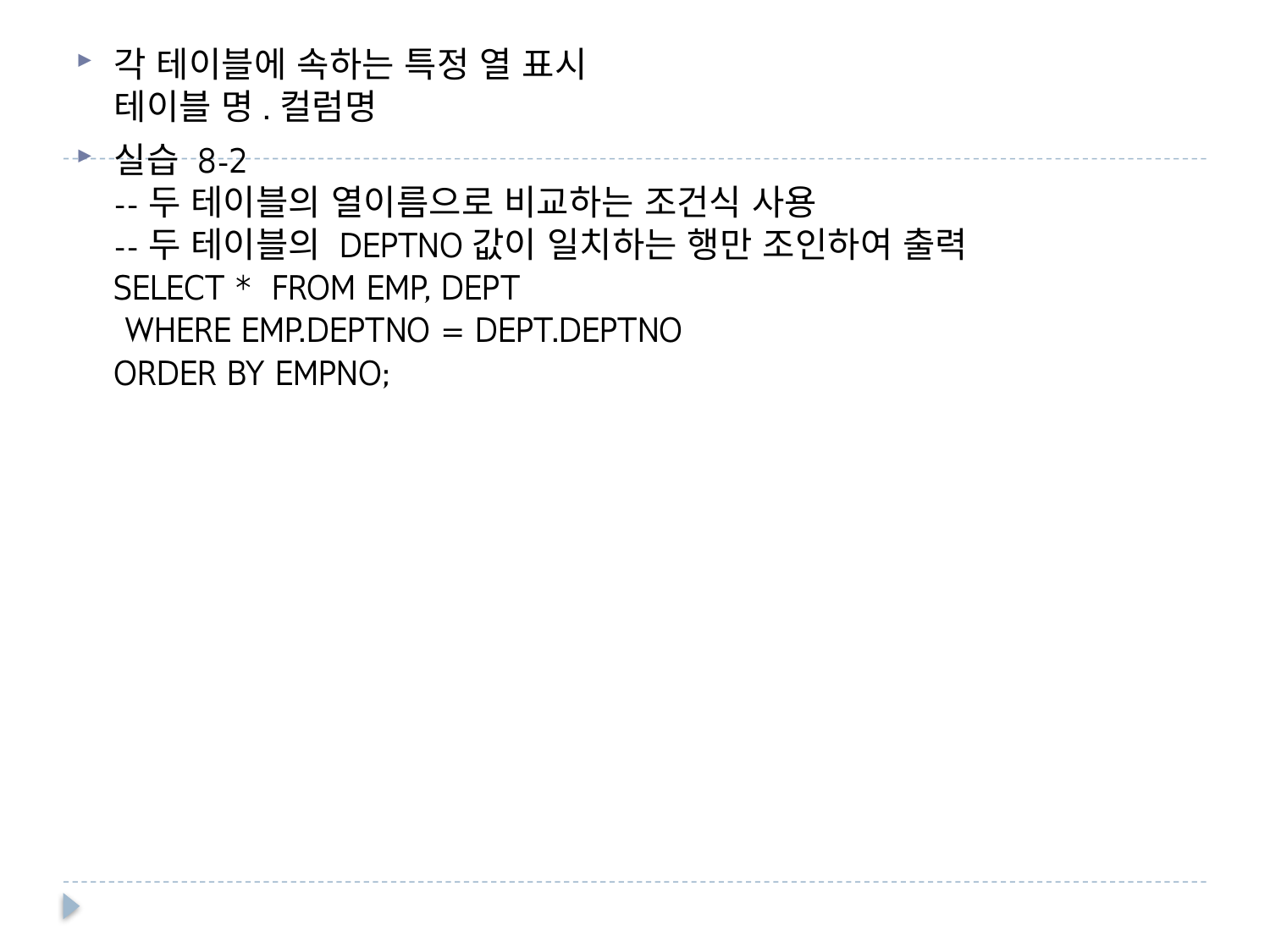

각 테이블에 속하는 특정 열 표시
테이블 명.컬럼명
실습 8-2
--두 테이블의 열이름으로 비교하는 조건식 사용
--두 테이블의 DEPTNO값이 일치하는 행만 조인하여 출력
SELECT *  FROM EMP, DEPT
 WHERE EMP.DEPTNO = DEPT.DEPTNO
ORDER BY EMPNO;